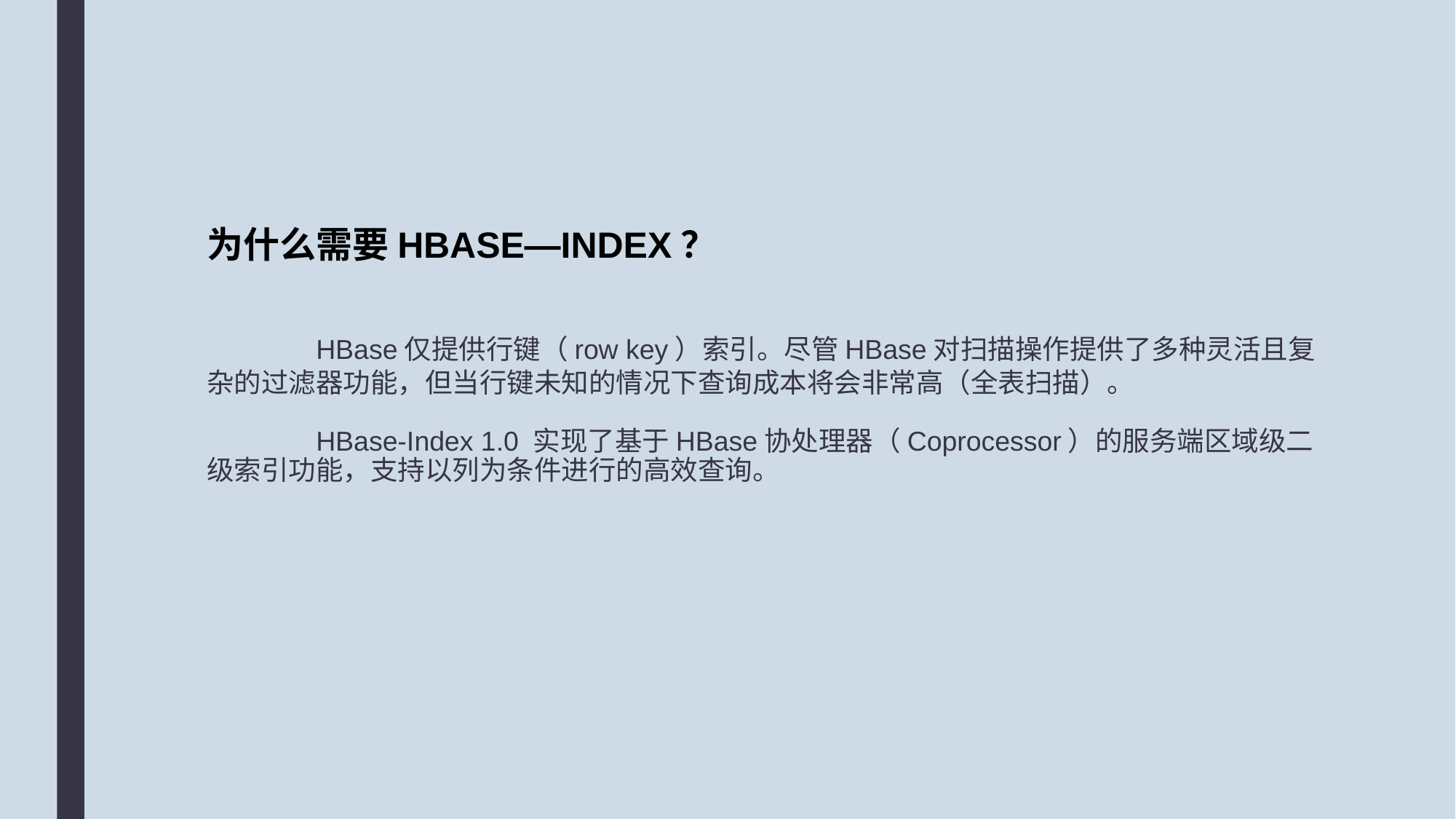

# 为什么需要HBASE—INDEX？ HBase仅提供行键（row key）索引。尽管HBase对扫描操作提供了多种灵活且复杂的过滤器功能，但当行键未知的情况下查询成本将会非常高（全表扫描）。 HBase-Index 1.0 实现了基于HBase协处理器（Coprocessor）的服务端区域级二级索引功能，支持以列为条件进行的高效查询。